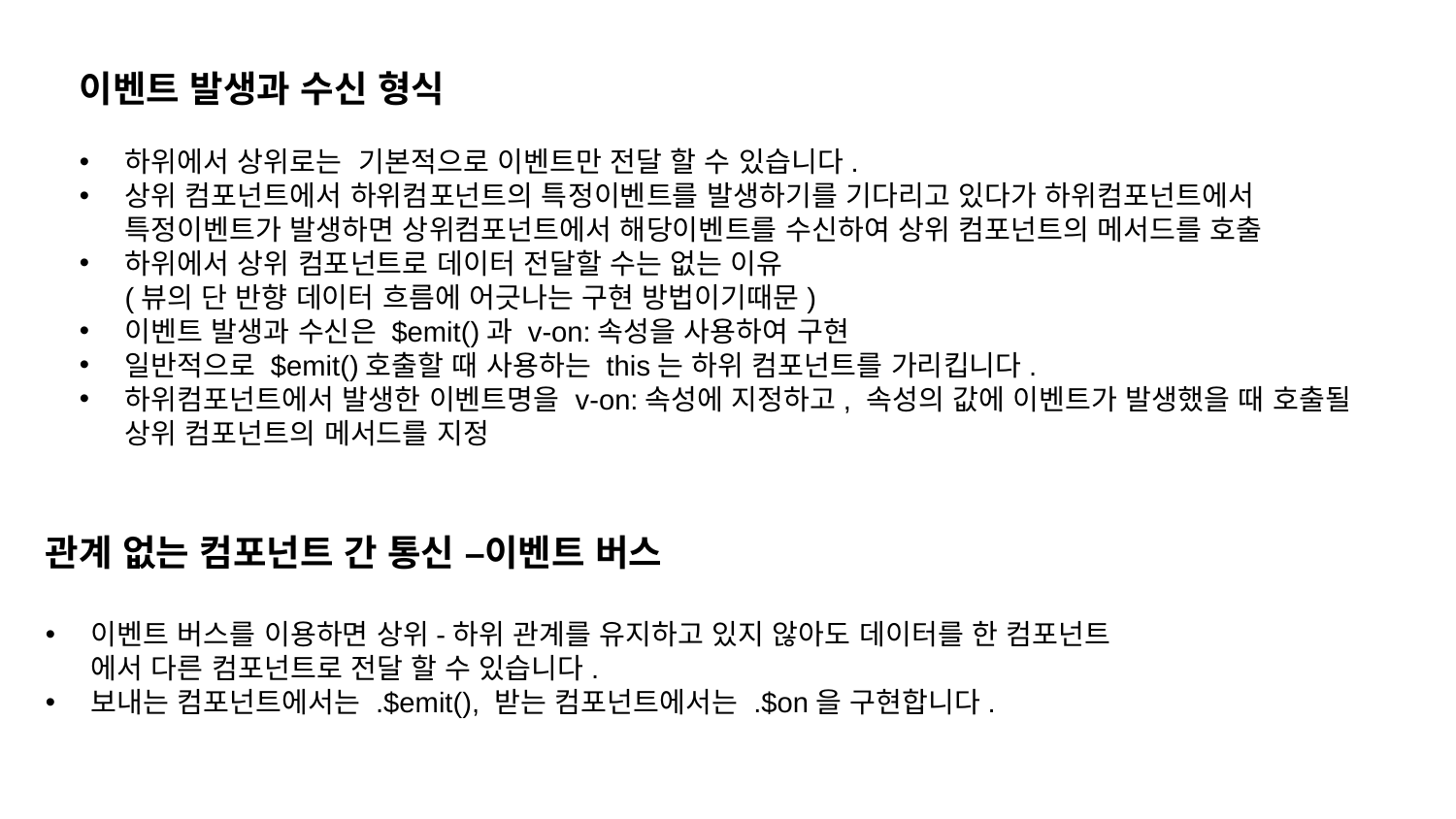

이벤트 발생과 수신 형식

하위에서 상위로는  기본적으로 이벤트만 전달 할 수 있습니다.
상위 컴포넌트에서 하위컴포넌트의 특정이벤트를 발생하기를 기다리고 있다가 하위컴포넌트에서
특정이벤트가 발생하면 상위컴포넌트에서 해당이벤트를 수신하여 상위 컴포넌트의 메서드를 호출
하위에서 상위 컴포넌트로 데이터 전달할 수는 없는 이유
(뷰의 단 반향 데이터 흐름에 어긋나는 구현 방법이기때문)
이벤트 발생과 수신은 $emit()과 v-on:속성을 사용하여 구현
일반적으로 $emit()호출할 때 사용하는 this는 하위 컴포넌트를 가리킵니다.
하위컴포넌트에서 발생한 이벤트명을 v-on:속성에 지정하고, 속성의 값에 이벤트가 발생했을 때 호출될
상위 컴포넌트의 메서드를 지정
관계 없는 컴포넌트 간 통신 –이벤트 버스

이벤트 버스를 이용하면 상위-하위 관계를 유지하고 있지 않아도 데이터를 한 컴포넌트
에서 다른 컴포넌트로 전달 할 수 있습니다.
보내는 컴포넌트에서는 .$emit(), 받는 컴포넌트에서는 .$on을 구현합니다.